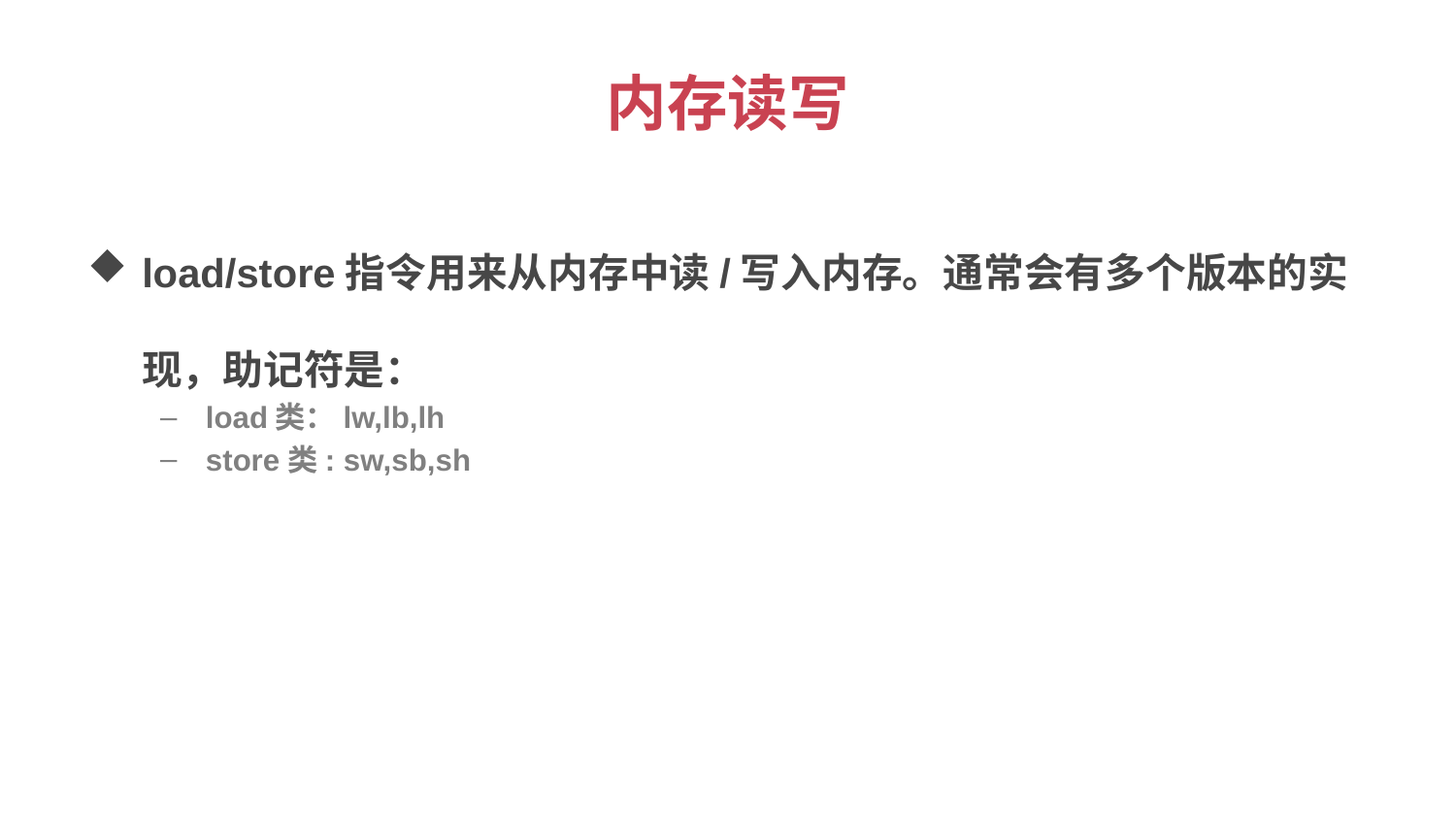

# 内存读写
load/store指令用来从内存中读/写入内存。通常会有多个版本的实现，助记符是：
load类：lw,lb,lh
store类: sw,sb,sh